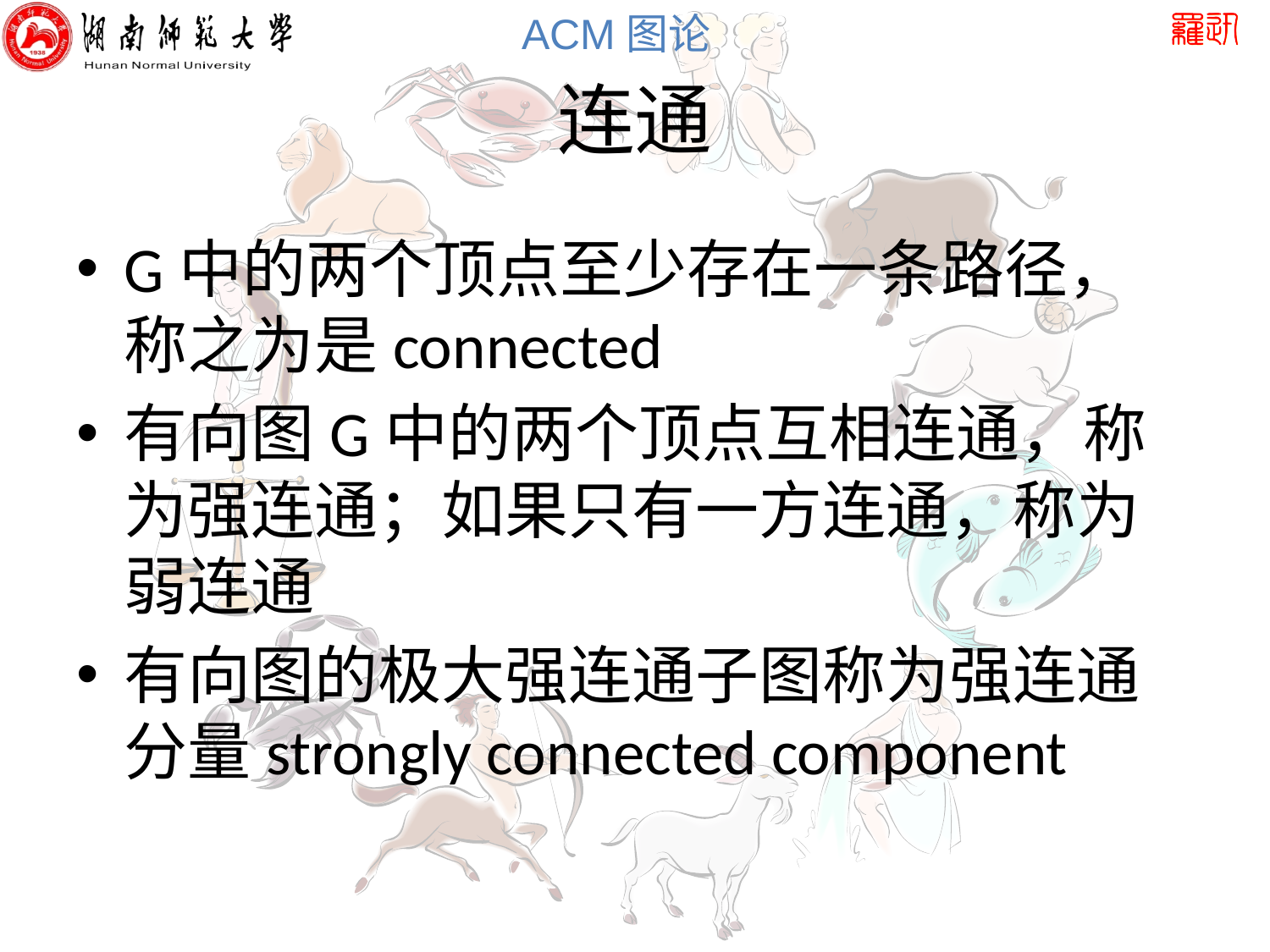

# 连通
G中的两个顶点至少存在一条路径，称之为是connected
有向图G中的两个顶点互相连通，称为强连通；如果只有一方连通，称为弱连通
有向图的极大强连通子图称为强连通分量strongly connected component